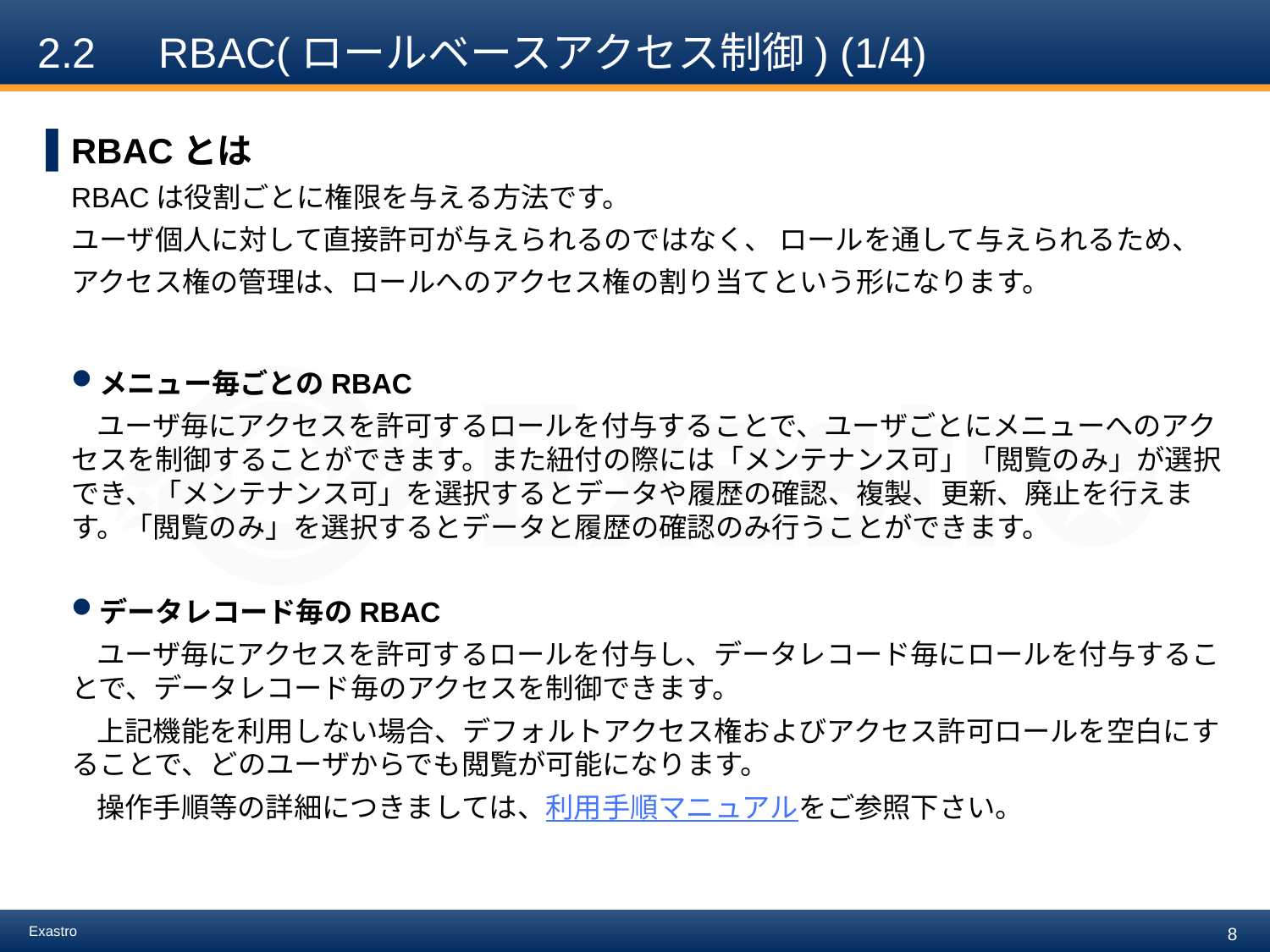

# 2.2　RBAC(ロールベースアクセス制御) (1/4)
RBACとは
RBACは役割ごとに権限を与える方法です。
ユーザ個人に対して直接許可が与えられるのではなく、 ロールを通して与えられるため、
アクセス権の管理は、ロールへのアクセス権の割り当てという形になります。

メニュー毎ごとのRBAC
   ユーザ毎にアクセスを許可するロールを付与することで、ユーザごとにメニューへのアクセスを制御することができます。また紐付の際には「メンテナンス可」「閲覧のみ」が選択でき、「メンテナンス可」を選択するとデータや履歴の確認、複製、更新、廃止を行えます。「閲覧のみ」を選択するとデータと履歴の確認のみ行うことができます。

データレコード毎のRBAC
   ユーザ毎にアクセスを許可するロールを付与し、データレコード毎にロールを付与することで、データレコード毎のアクセスを制御できます。
   上記機能を利用しない場合、デフォルトアクセス権およびアクセス許可ロールを空白にすることで、どのユーザからでも閲覧が可能になります。
   操作手順等の詳細につきましては、利用手順マニュアルをご参照下さい。